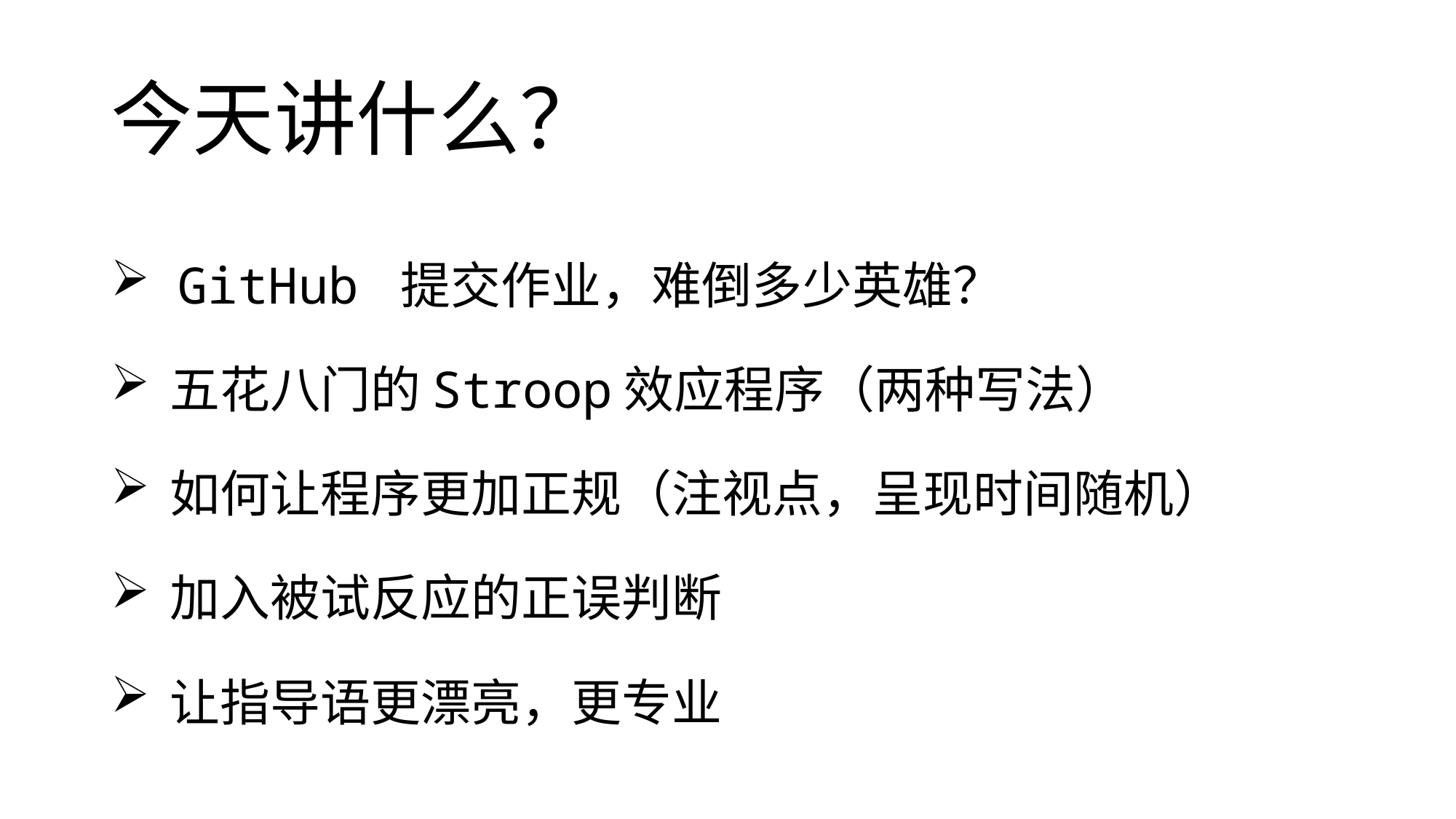

# 今天讲什么？
 GitHub 提交作业，难倒多少英雄？
 五花八门的Stroop效应程序（两种写法）
 如何让程序更加正规（注视点，呈现时间随机）
 加入被试反应的正误判断
 让指导语更漂亮，更专业